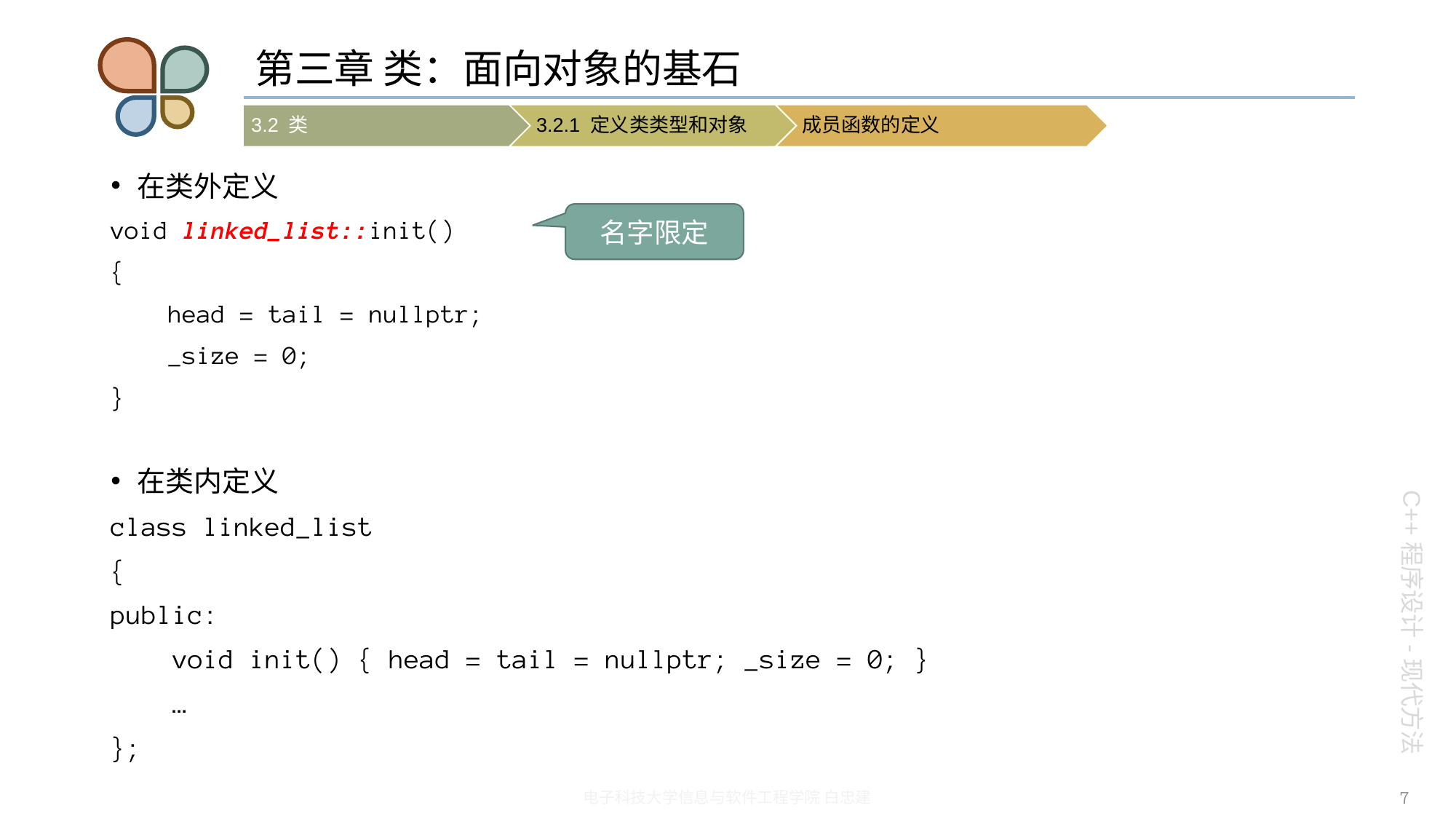

# 第三章 类：面向对象的基石
3.2 类
3.2.1 定义类类型和对象
成员函数的定义
在类外定义
void linked_list::init()
{
    head = tail = nullptr;
    _size = 0;
}

在类内定义
class linked_list
{
public:
    void init() { head = tail = nullptr; _size = 0; }
    …
};

名字限定
7